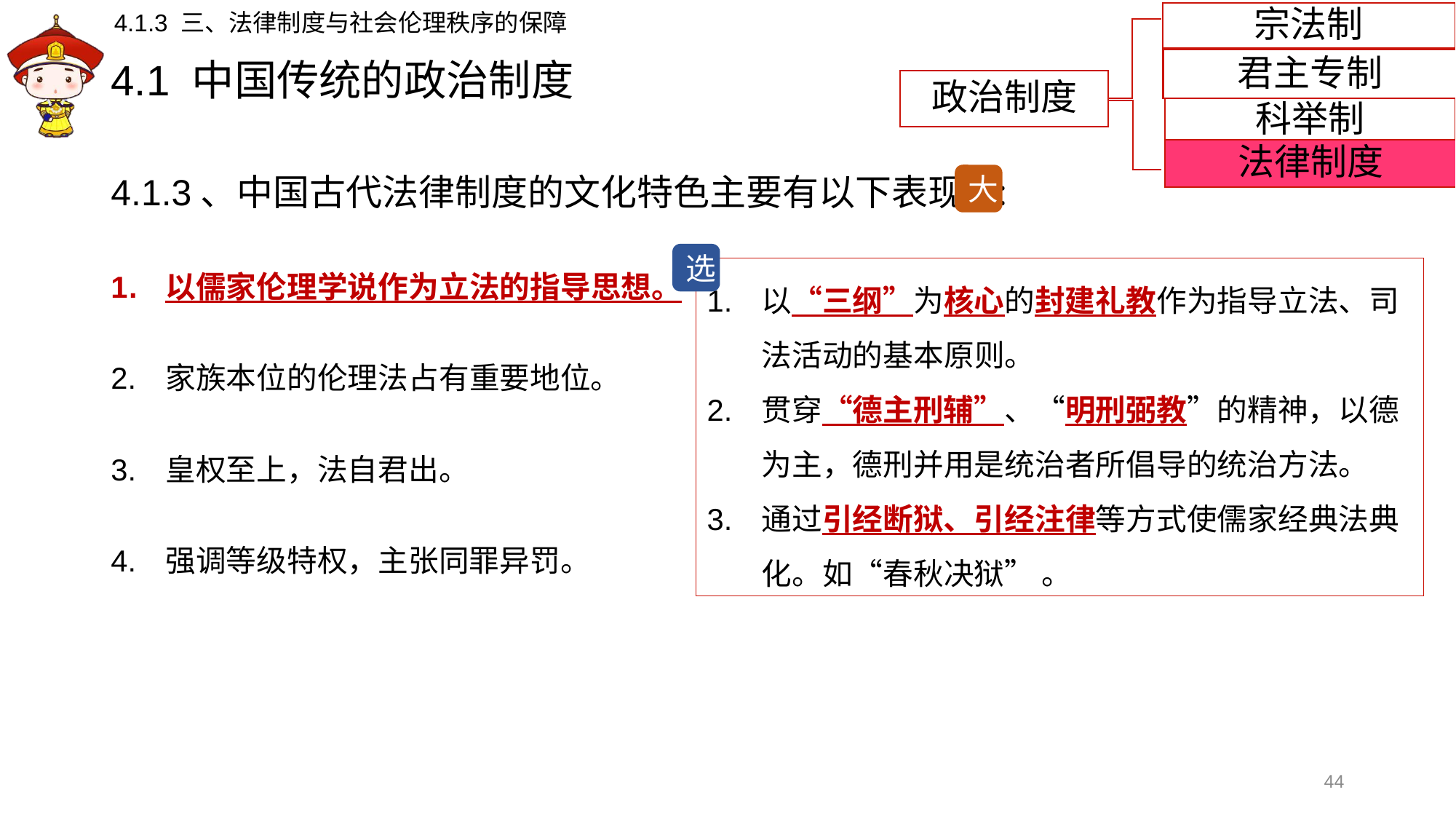

4.1.3 三、法律制度与社会伦理秩序的保障
宗法制

# 4.1 中国传统的政治制度
君主专制
政治制度
科举制

法律制度
4.1.3、中国古代法律制度的文化特色主要有以下表现★：
以儒家伦理学说作为立法的指导思想。
家族本位的伦理法占有重要地位。
皇权至上，法自君出。
强调等级特权，主张同罪异罚。
大
选
以“三纲”为核心的封建礼教作为指导立法、司法活动的基本原则。
贯穿“德主刑辅”、“明刑弼教”的精神，以德为主，德刑并用是统治者所倡导的统治方法。
通过引经断狱、引经注律等方式使儒家经典法典化。如“春秋决狱” 。
44